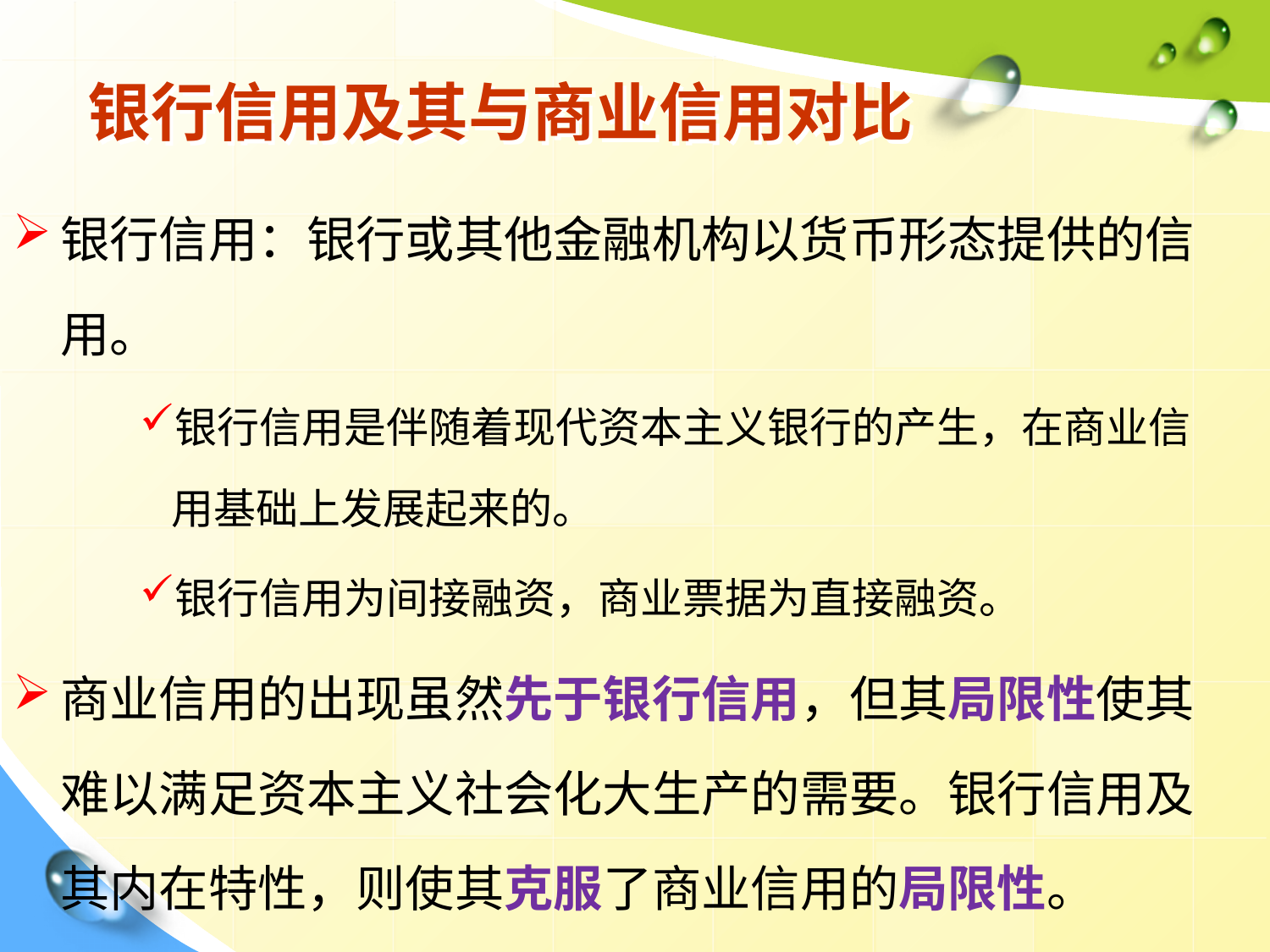

# 银行信用及其与商业信用对比
银行信用：银行或其他金融机构以货币形态提供的信用。
银行信用是伴随着现代资本主义银行的产生，在商业信用基础上发展起来的。
银行信用为间接融资，商业票据为直接融资。
商业信用的出现虽然先于银行信用，但其局限性使其难以满足资本主义社会化大生产的需要。银行信用及其内在特性，则使其克服了商业信用的局限性。